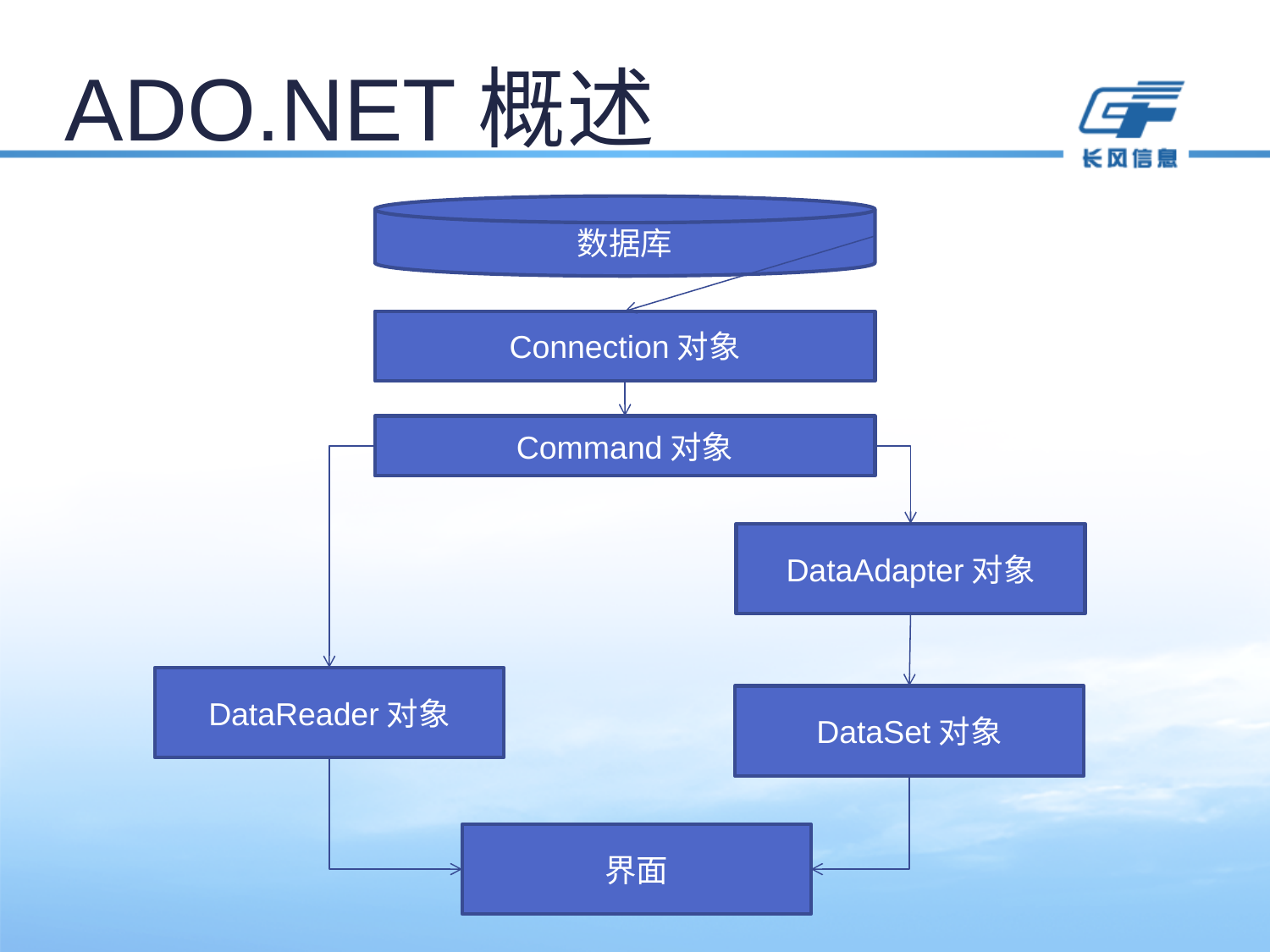

# ADO.NET概述
数据库
Connection对象
Command对象
DataAdapter对象
DataReader对象
DataSet对象
界面